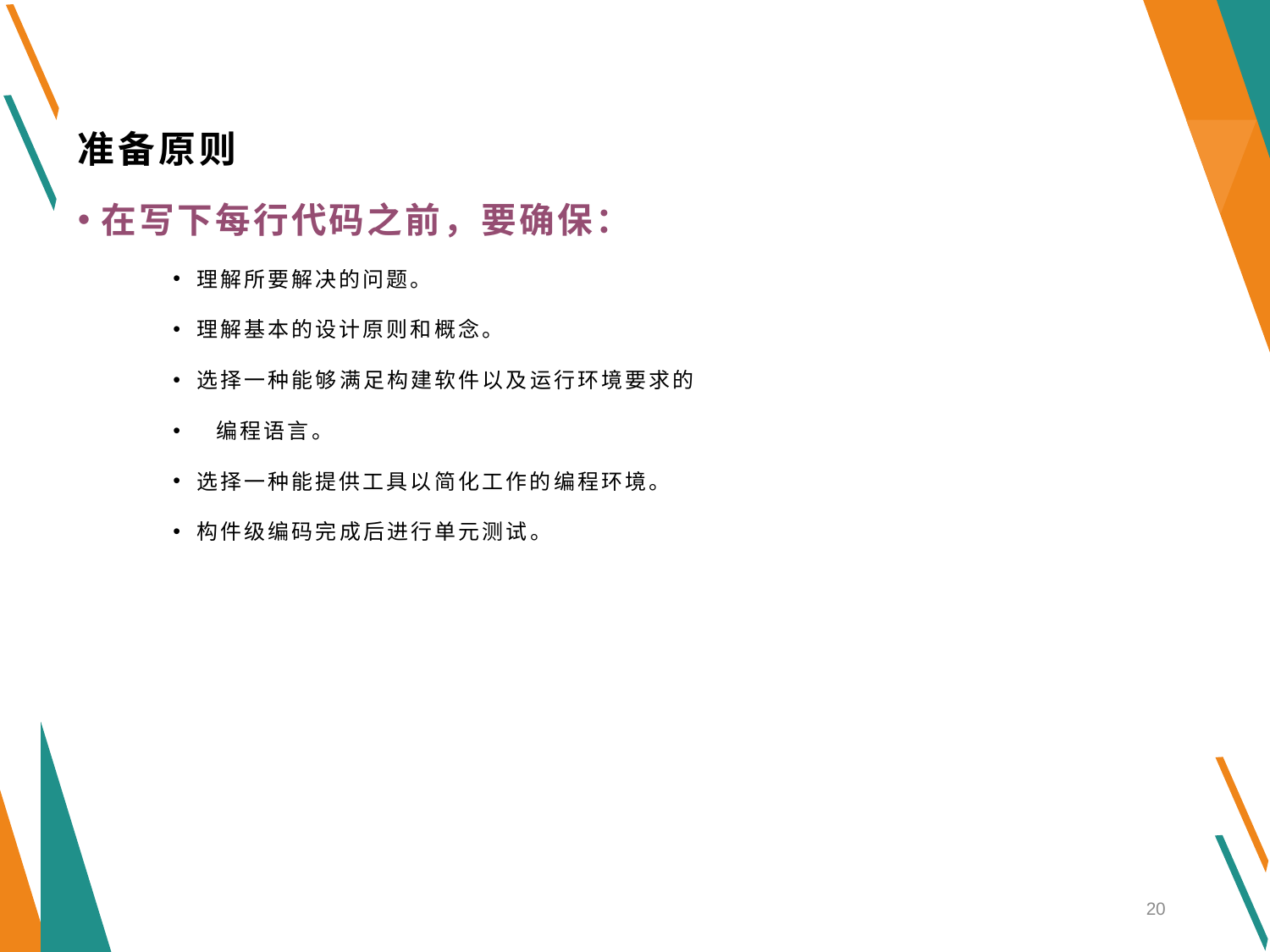

# 准备原则
在写下每行代码之前，要确保：
理解所要解决的问题。
理解基本的设计原则和概念。
选择一种能够满足构建软件以及运行环境要求的
  编程语言。
选择一种能提供工具以简化工作的编程环境。
构件级编码完成后进行单元测试。

20